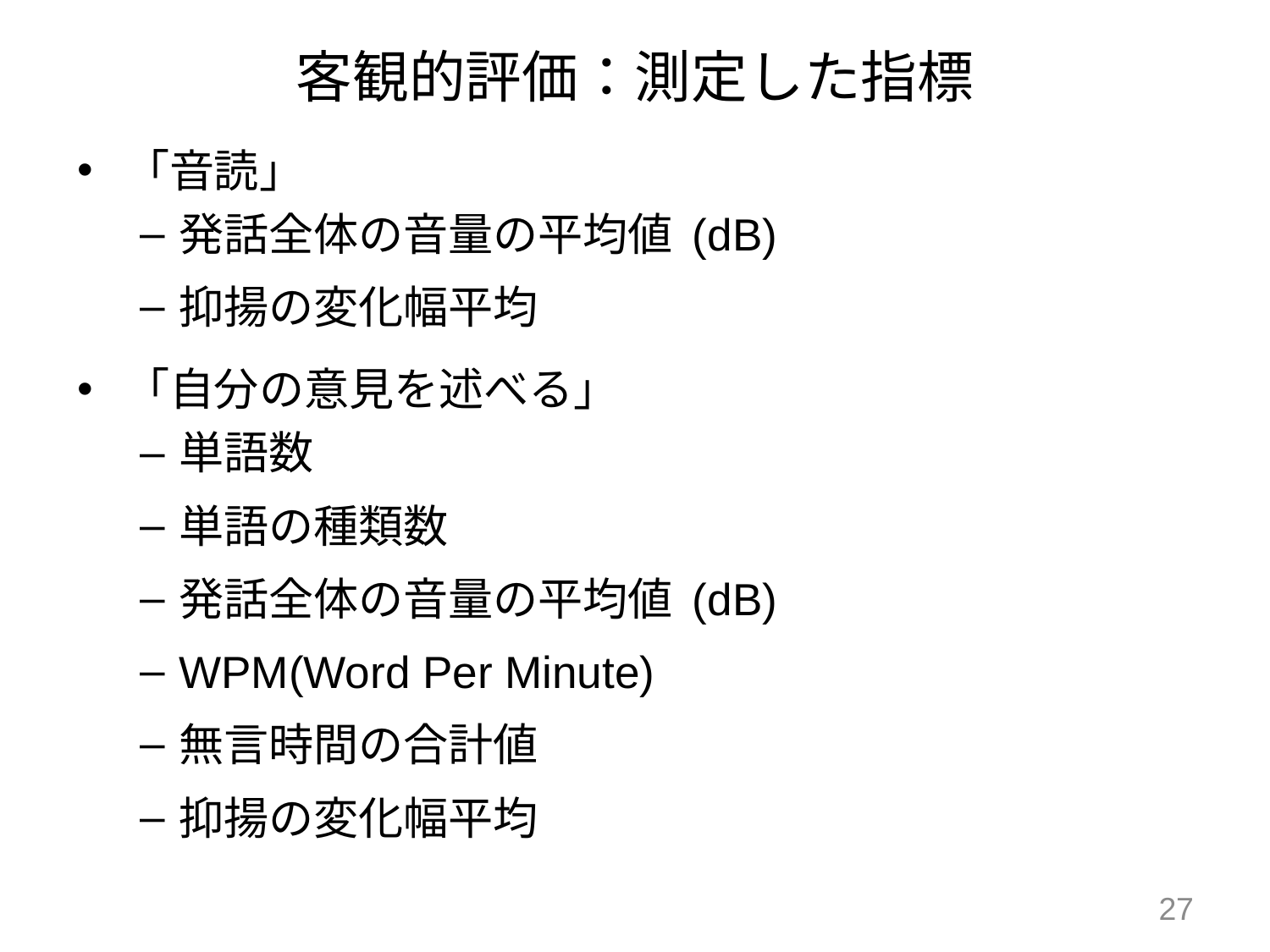

# 客観的評価：測定した指標
「音読」
発話全体の音量の平均値 (dB)
抑揚の変化幅平均
「自分の意見を述べる」
単語数
単語の種類数
発話全体の音量の平均値 (dB)
WPM(Word Per Minute)
無言時間の合計値
抑揚の変化幅平均

27